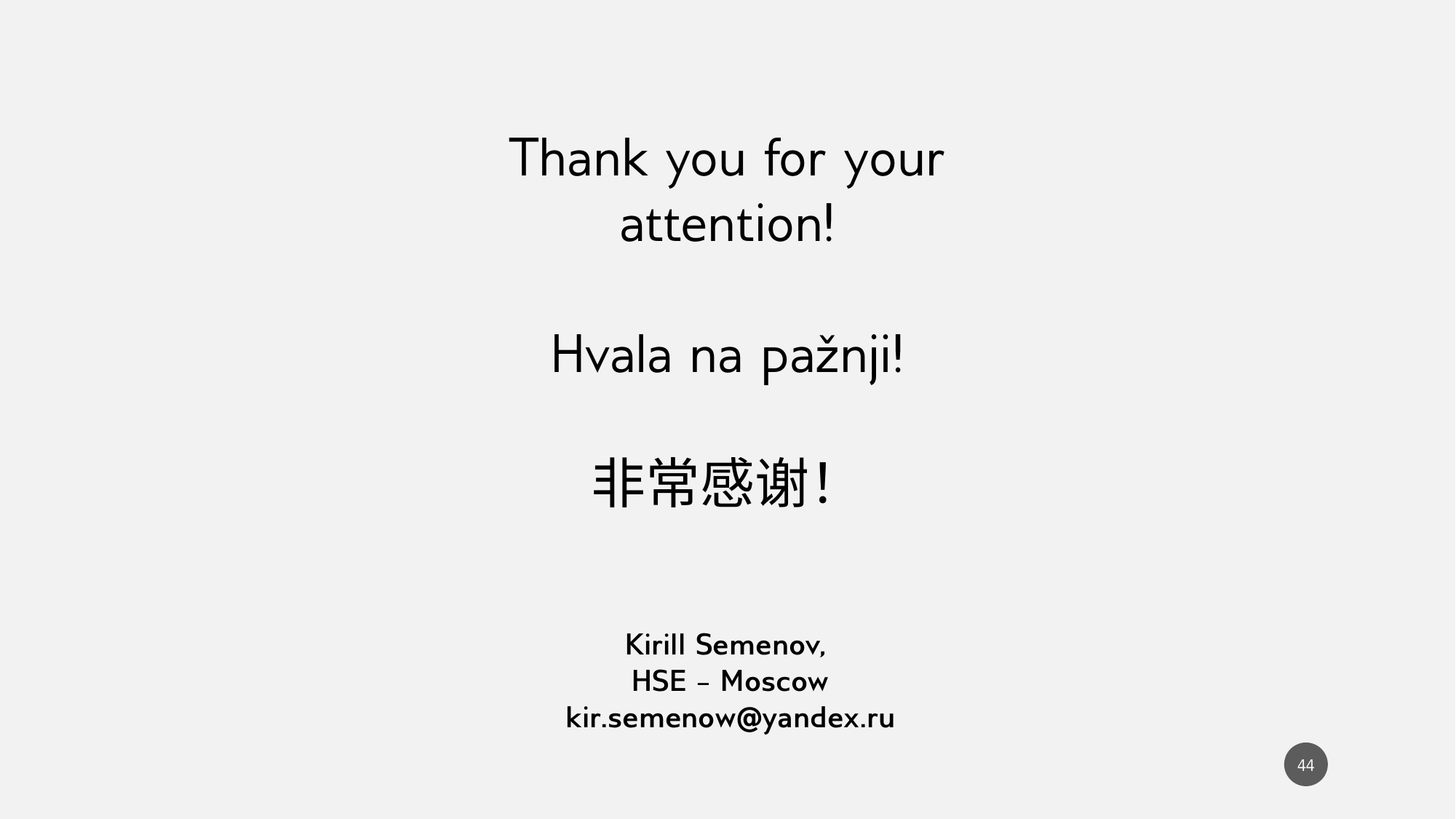

Thank you for your attention!

Hvala na pažnji!

非常感谢！

Kirill Semenov,
HSE – Moscow
kir.semenow@yandex.ru
44